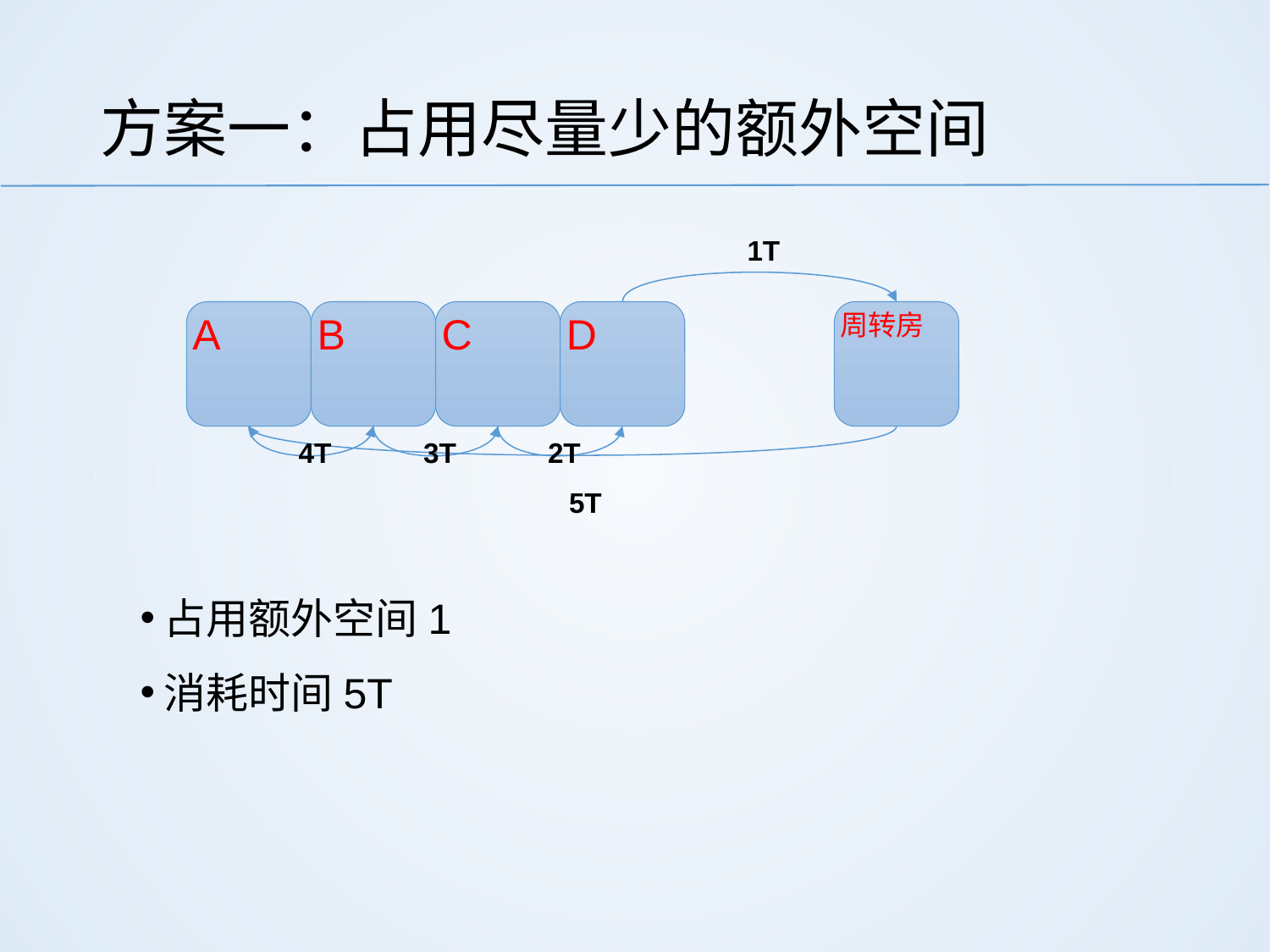

# 方案一：占用尽量少的额外空间
1T
A
B
C
D
周转房
4T
3T
2T
5T
占用额外空间1
消耗时间5T

27